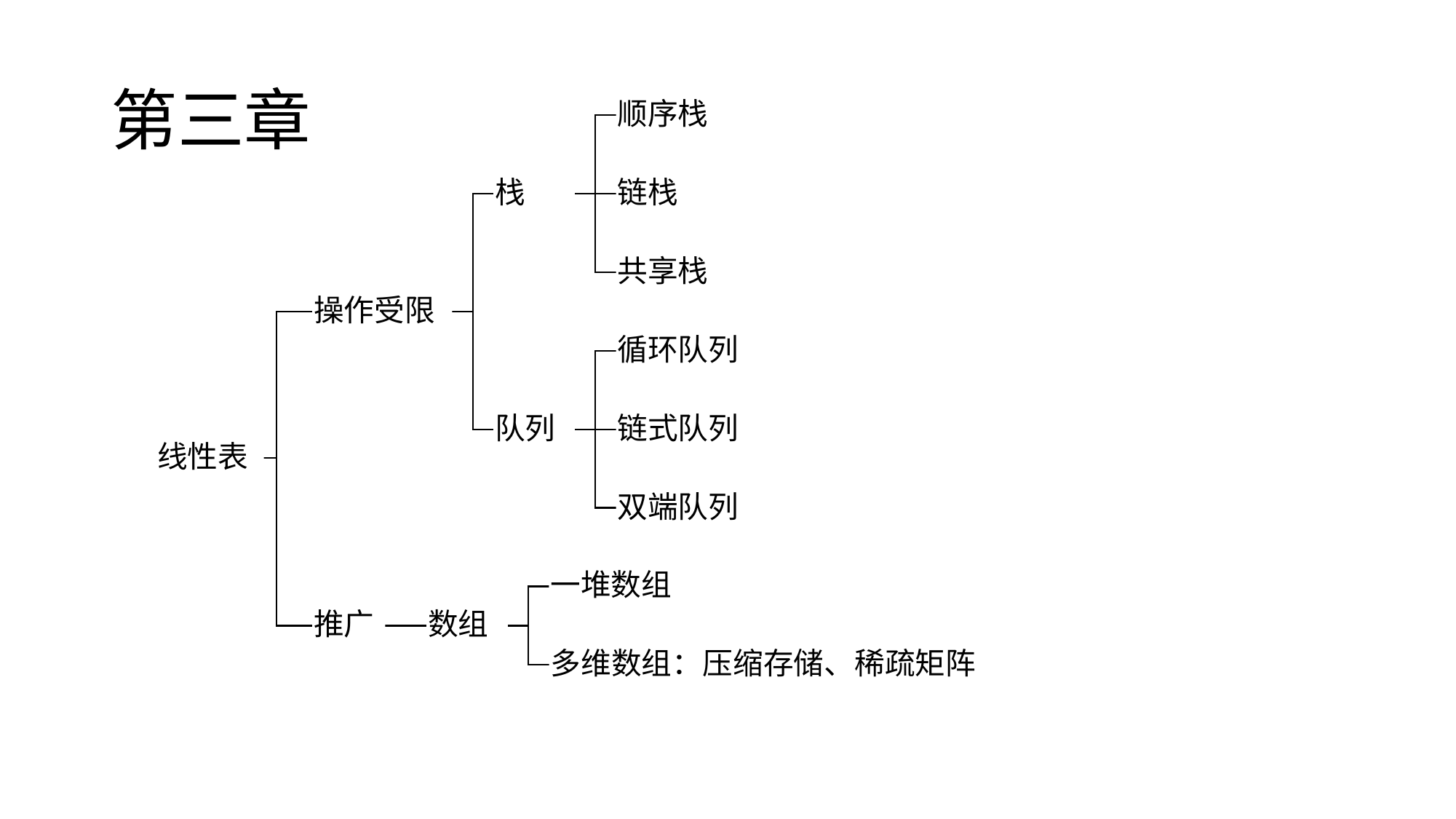

# 第三章

线性表
操作受限
栈
顺序栈
链栈
共享栈
队列
循环队列
链式队列
双端队列
推广
数组
一堆数组
多维数组：压缩存储、稀疏矩阵